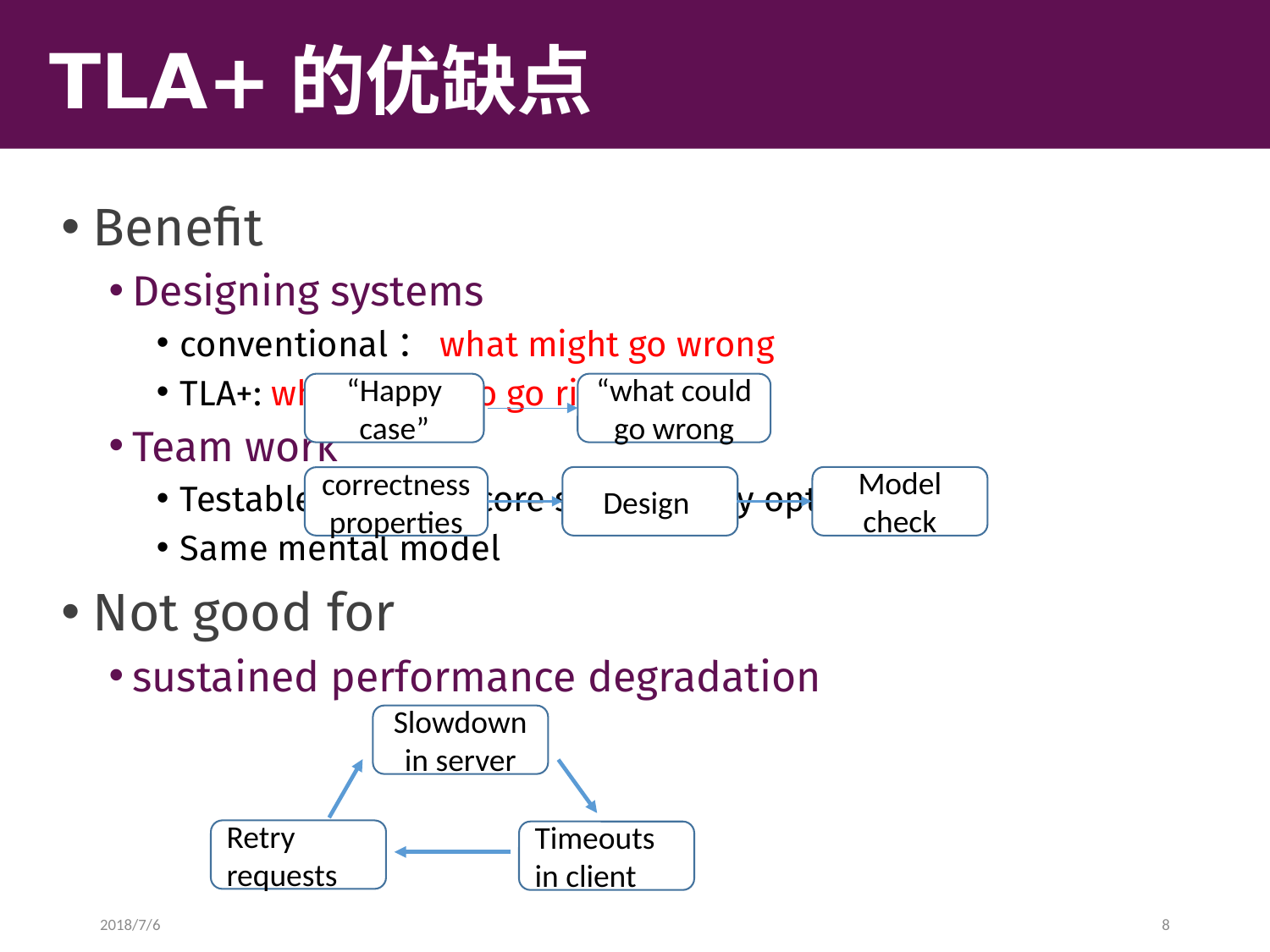

# TLA+的优缺点
Benefit
Designing systems
conventional：what might go wrong
TLA+: what needs to go right
Team work
Testable model of core system: easy optimization
Same mental model
Not good for
sustained performance degradation

“Happy case”
“what could go wrong
Design
Model check
correctness properties
Slowdown in server
Retry requests
Timeouts in client
2018/7/6

8